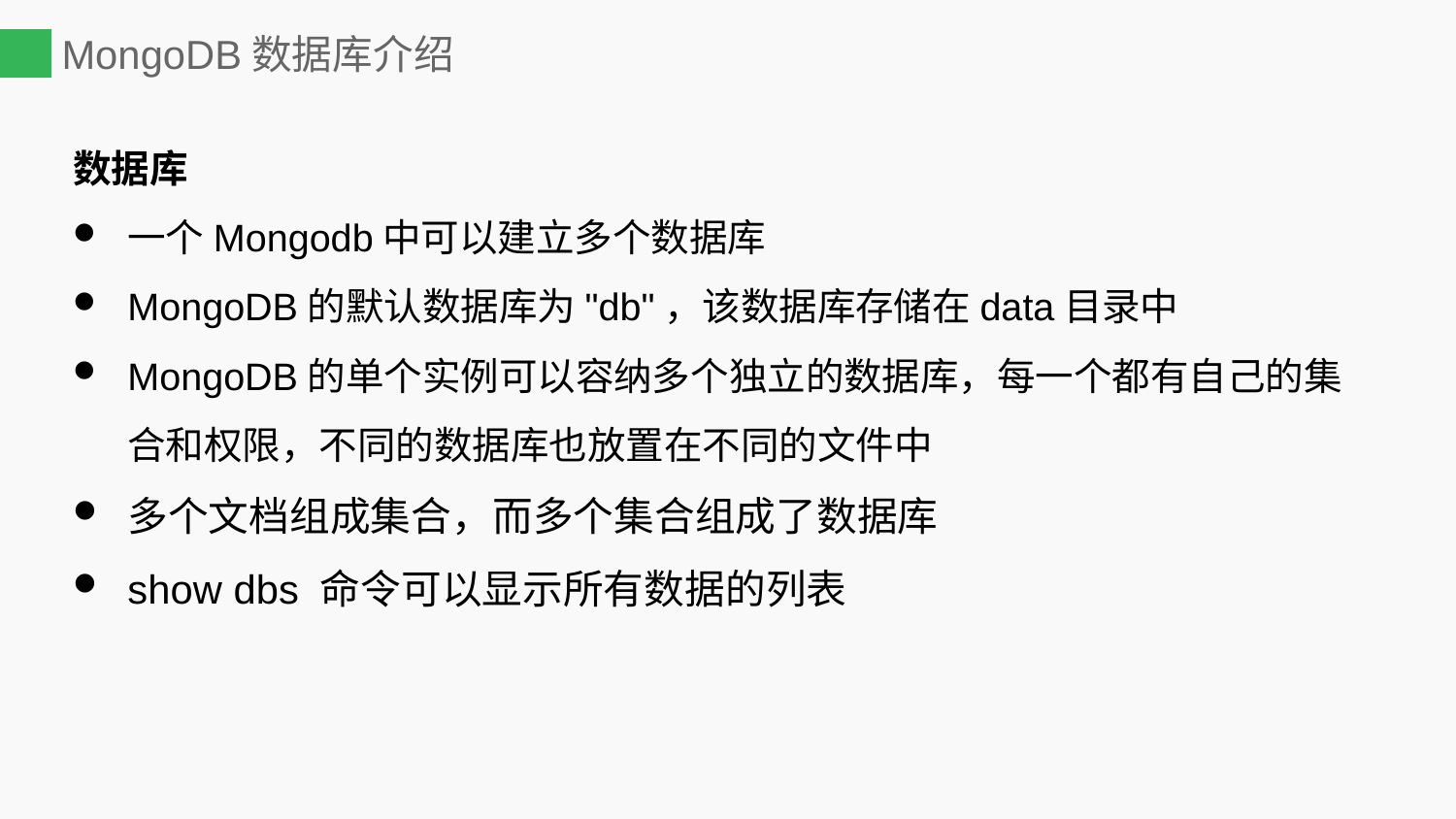

# MongoDB数据库介绍
数据库
一个Mongodb中可以建立多个数据库
MongoDB的默认数据库为"db"，该数据库存储在data目录中
MongoDB的单个实例可以容纳多个独立的数据库，每一个都有自己的集合和权限，不同的数据库也放置在不同的文件中
多个文档组成集合，而多个集合组成了数据库
show dbs 命令可以显示所有数据的列表